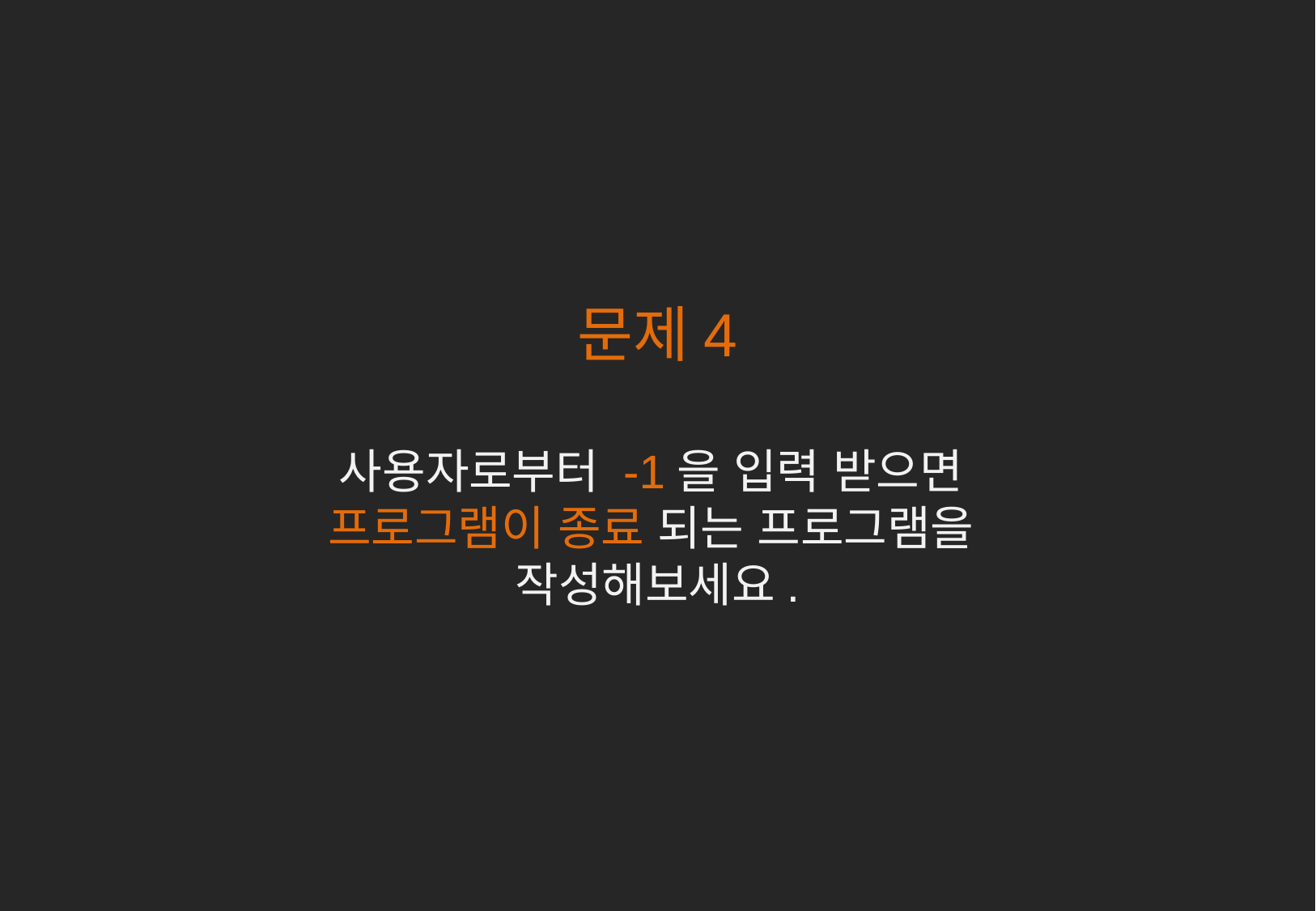

문제4

사용자로부터 -1을 입력 받으면
프로그램이 종료 되는 프로그램을
작성해보세요.